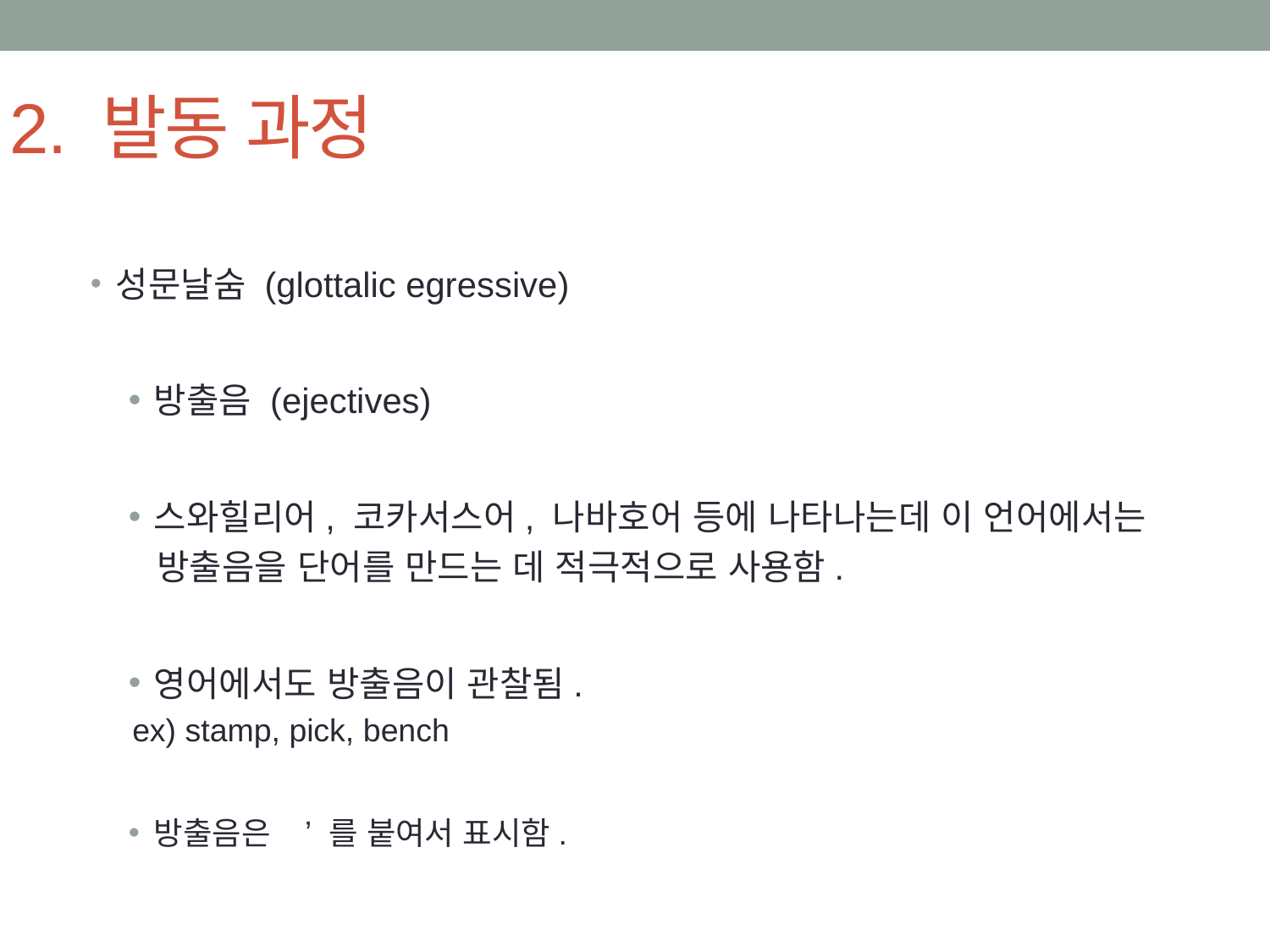

# 2. 발동 과정

성문날숨 (glottalic egressive)

방출음 (ejectives)

스와힐리어, 코카서스어, 나바호어 등에 나타나는데 이 언어에서는
  방출음을 단어를 만드는 데 적극적으로 사용함.

영어에서도 방출음이 관찰됨.
         ex) stamp, pick, bench

방출음은   ʼ 를 붙여서 표시함.